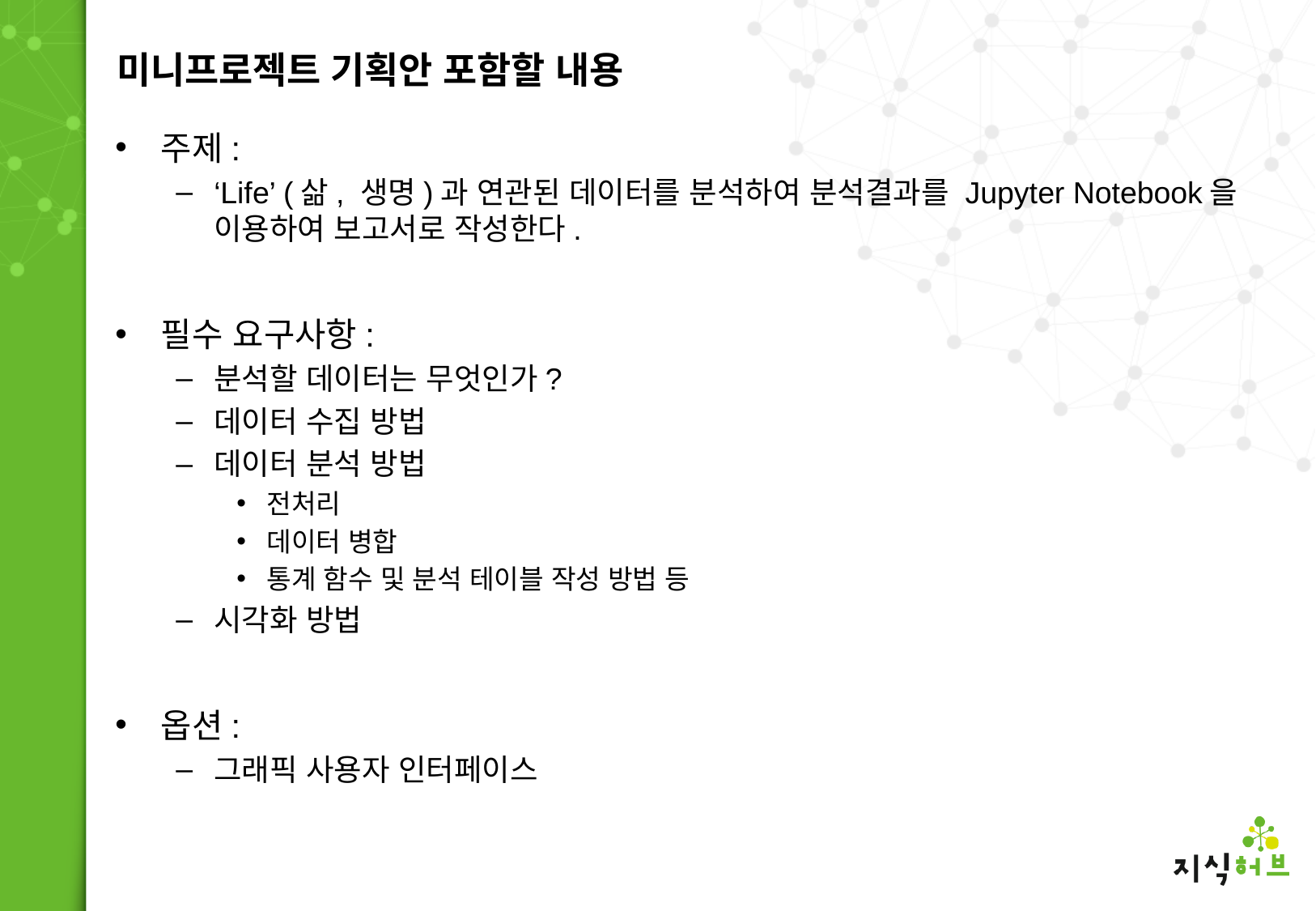

# 미니프로젝트 기획안 포함할 내용
주제:
‘Life’ (삶, 생명)과 연관된 데이터를 분석하여 분석결과를 Jupyter Notebook을 이용하여 보고서로 작성한다.

필수 요구사항:
분석할 데이터는 무엇인가?
데이터 수집 방법
데이터 분석 방법
전처리
데이터 병합
통계 함수 및 분석 테이블 작성 방법 등
시각화 방법

옵션:
그래픽 사용자 인터페이스